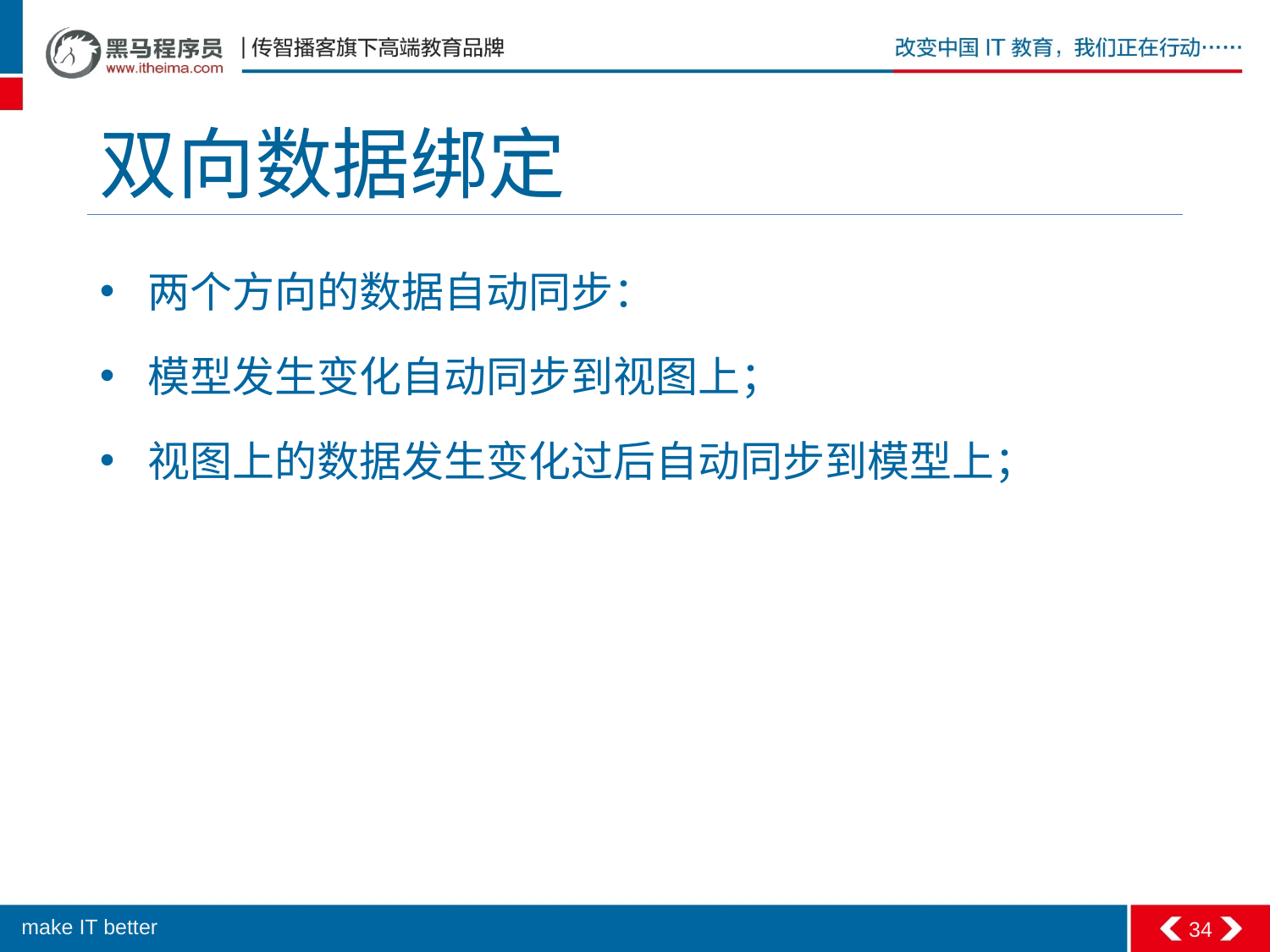

# 双向数据绑定
两个方向的数据自动同步：
模型发生变化自动同步到视图上；
视图上的数据发生变化过后自动同步到模型上；
34

make IT better